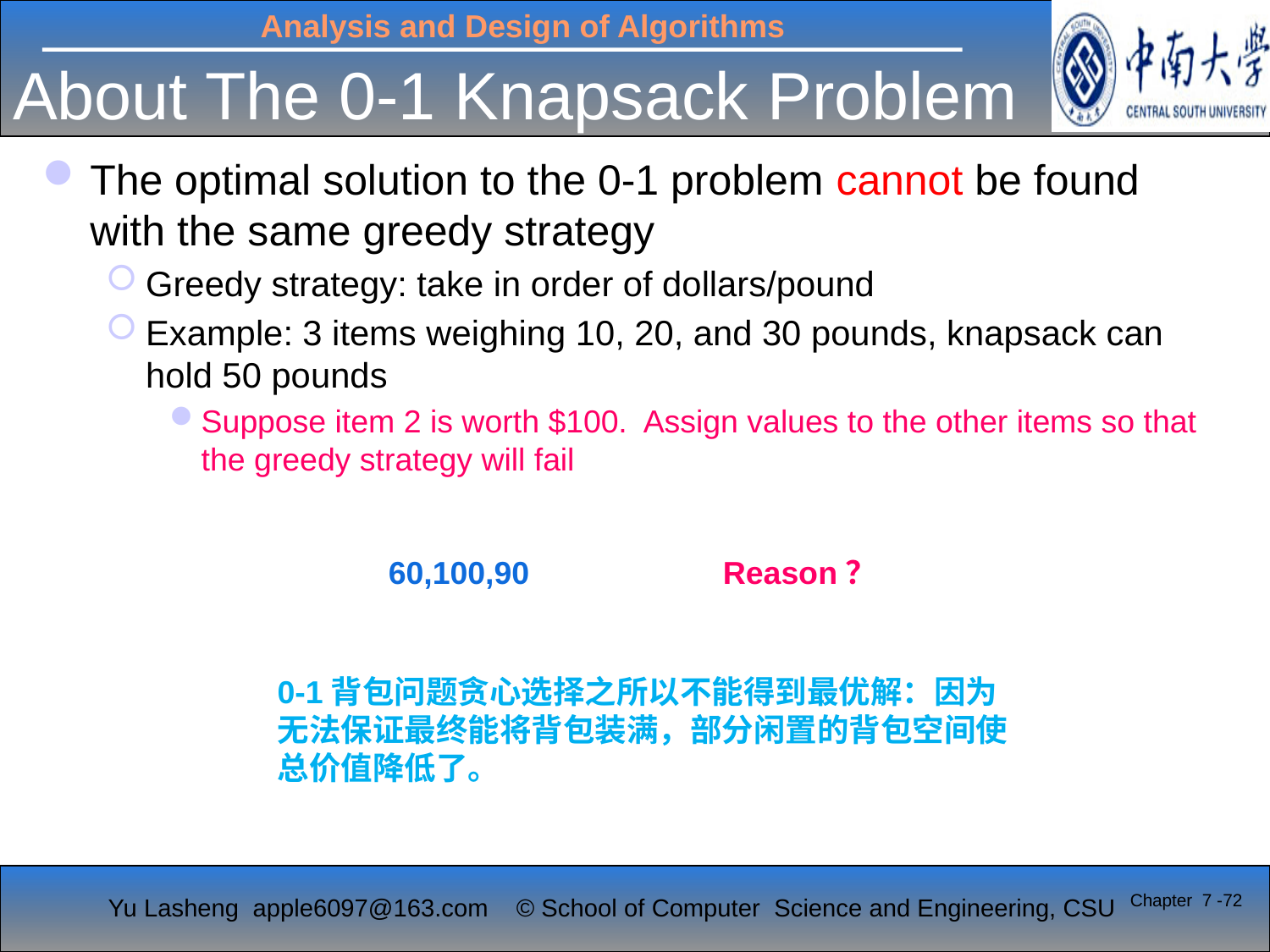

# About The 0-1 Knapsack Problem
The optimal solution to the 0-1 problem cannot be found with the same greedy strategy
Greedy strategy: take in order of dollars/pound
Example: 3 items weighing 10, 20, and 30 pounds, knapsack can hold 50 pounds
Suppose item 2 is worth $100.  Assign values to the other items so that the greedy strategy will fail
60,100,90
Reason？
0-1背包问题贪心选择之所以不能得到最优解：因为无法保证最终能将背包装满，部分闲置的背包空间使总价值降低了。

Chapter  7 -72